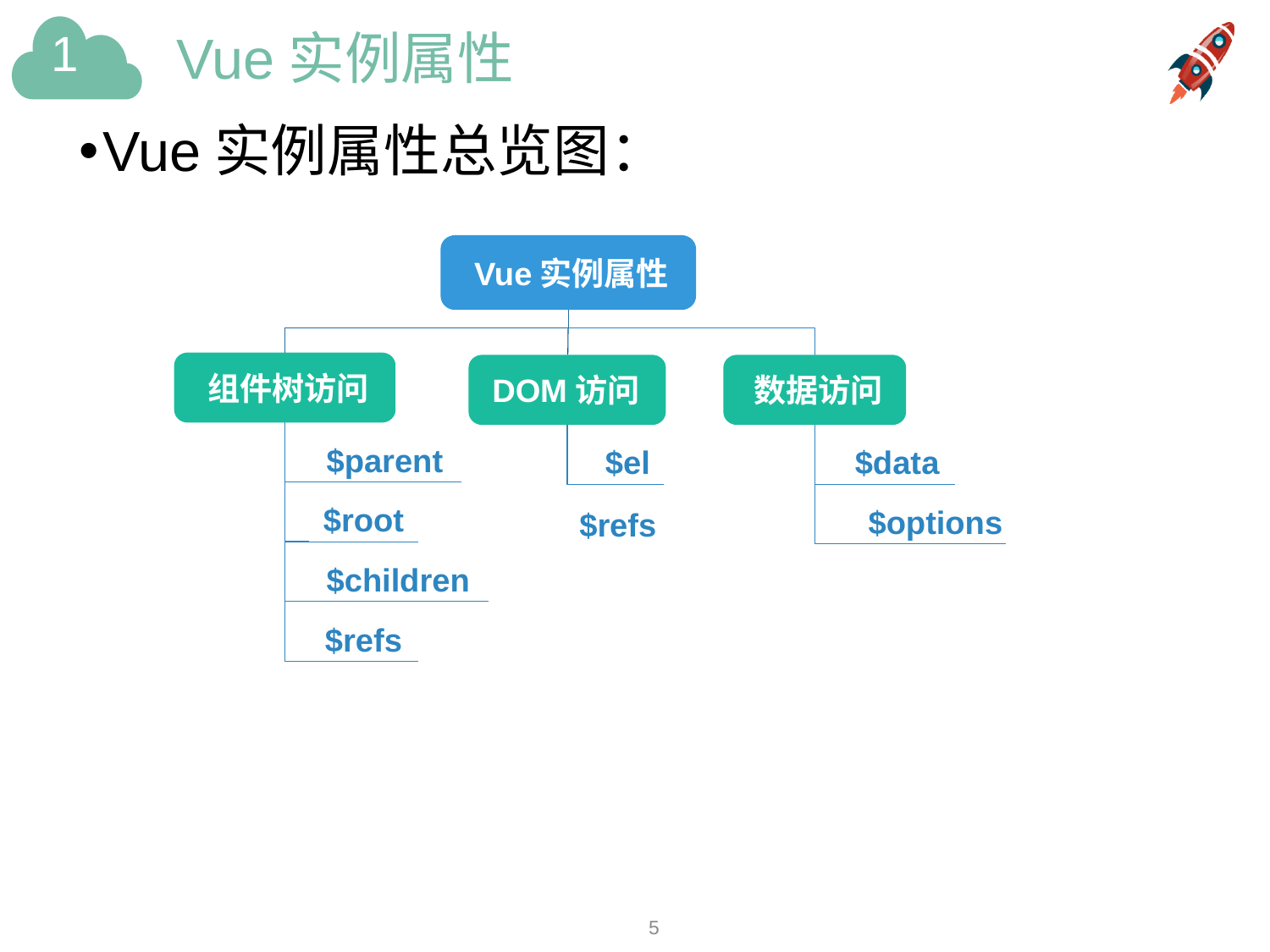

# Vue实例属性
Vue实例属性总览图：

Vue实例属性

组件树访问

DOM访问

数据访问

$parent

$el

$data

$root

$options

$children

$refs
$refs
5